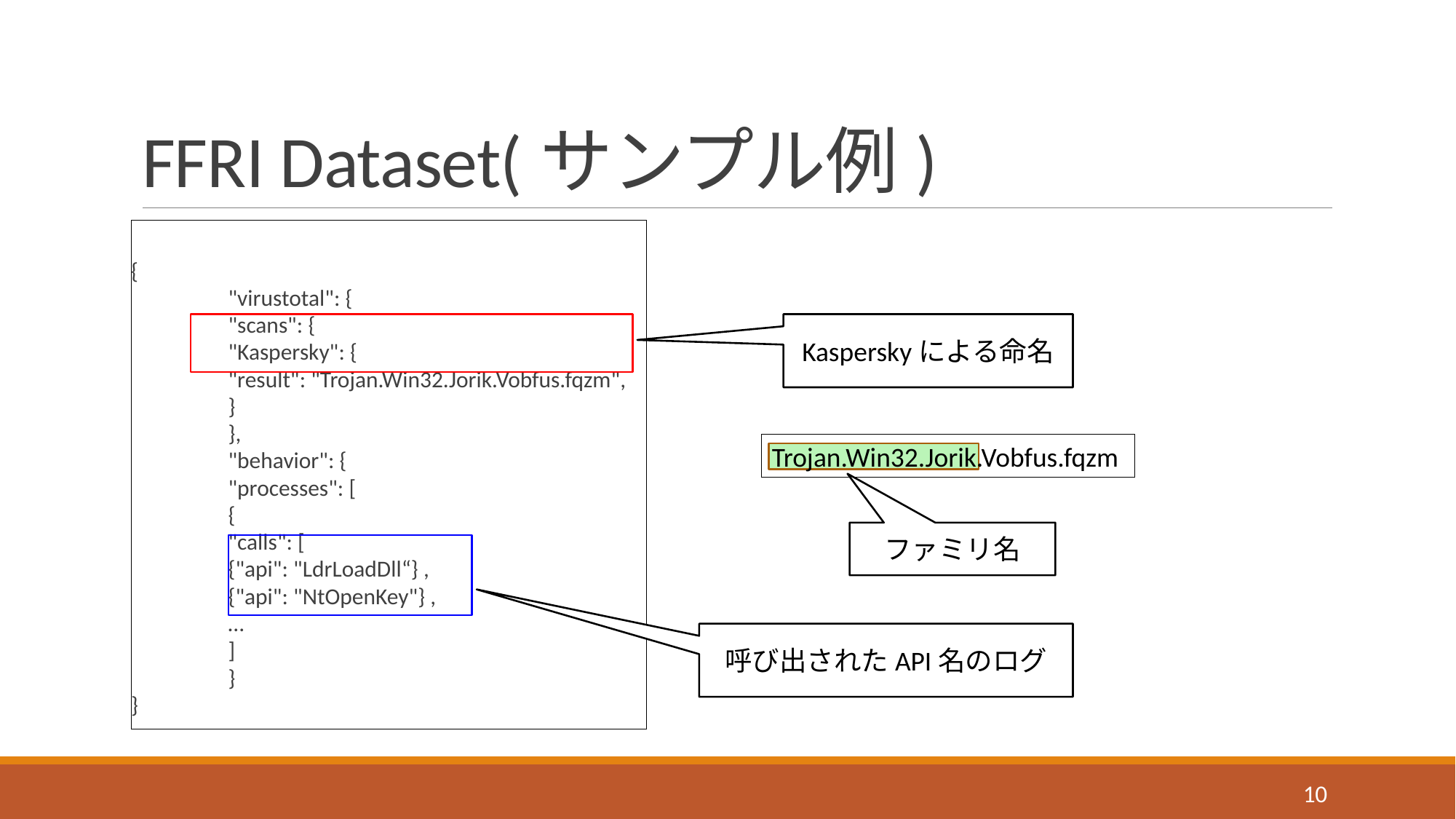

# FFRI Dataset(サンプル例)

{
	"virustotal": {
		"scans": {
			"Kaspersky": {
				"result": "Trojan.Win32.Jorik.Vobfus.fqzm",
			}
	},
	"behavior": {
		"processes": [
            		{
				"calls": [
					{"api": "LdrLoadDll“} ,
					{"api": "NtOpenKey"} ,
					…
		]
	}
}

Kasperskyによる命名
Trojan.Win32.Jorik.Vobfus.fqzm

ファミリ名

呼び出されたAPI名のログ
10